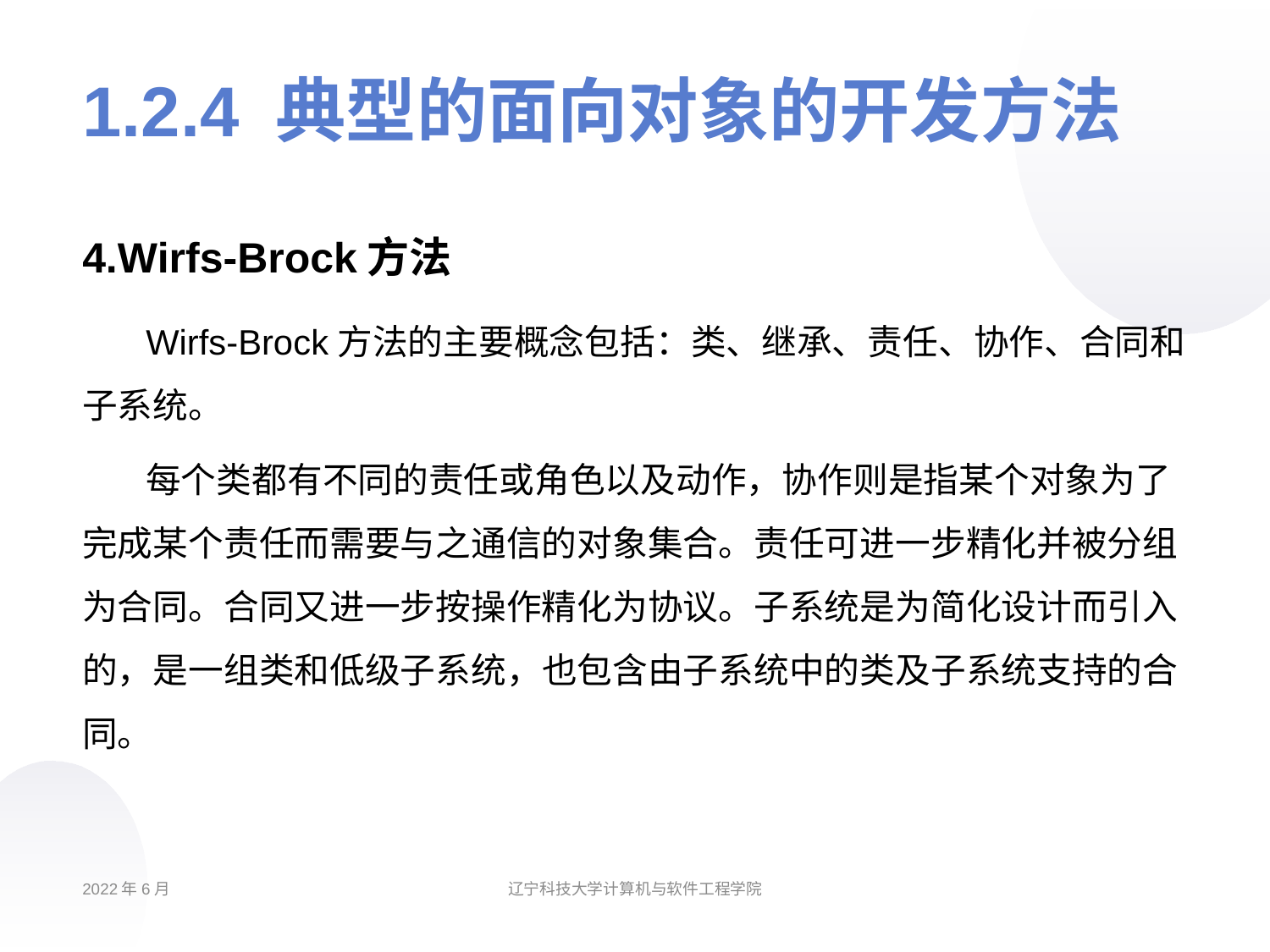

# 1.2.4 典型的面向对象的开发方法
4.Wirfs-Brock方法
Wirfs-Brock方法的主要概念包括：类、继承、责任、协作、合同和子系统。
每个类都有不同的责任或角色以及动作，协作则是指某个对象为了完成某个责任而需要与之通信的对象集合。责任可进一步精化并被分组为合同。合同又进一步按操作精化为协议。子系统是为简化设计而引入的，是一组类和低级子系统，也包含由子系统中的类及子系统支持的合同。

2022年6月
辽宁科技大学计算机与软件工程学院
142